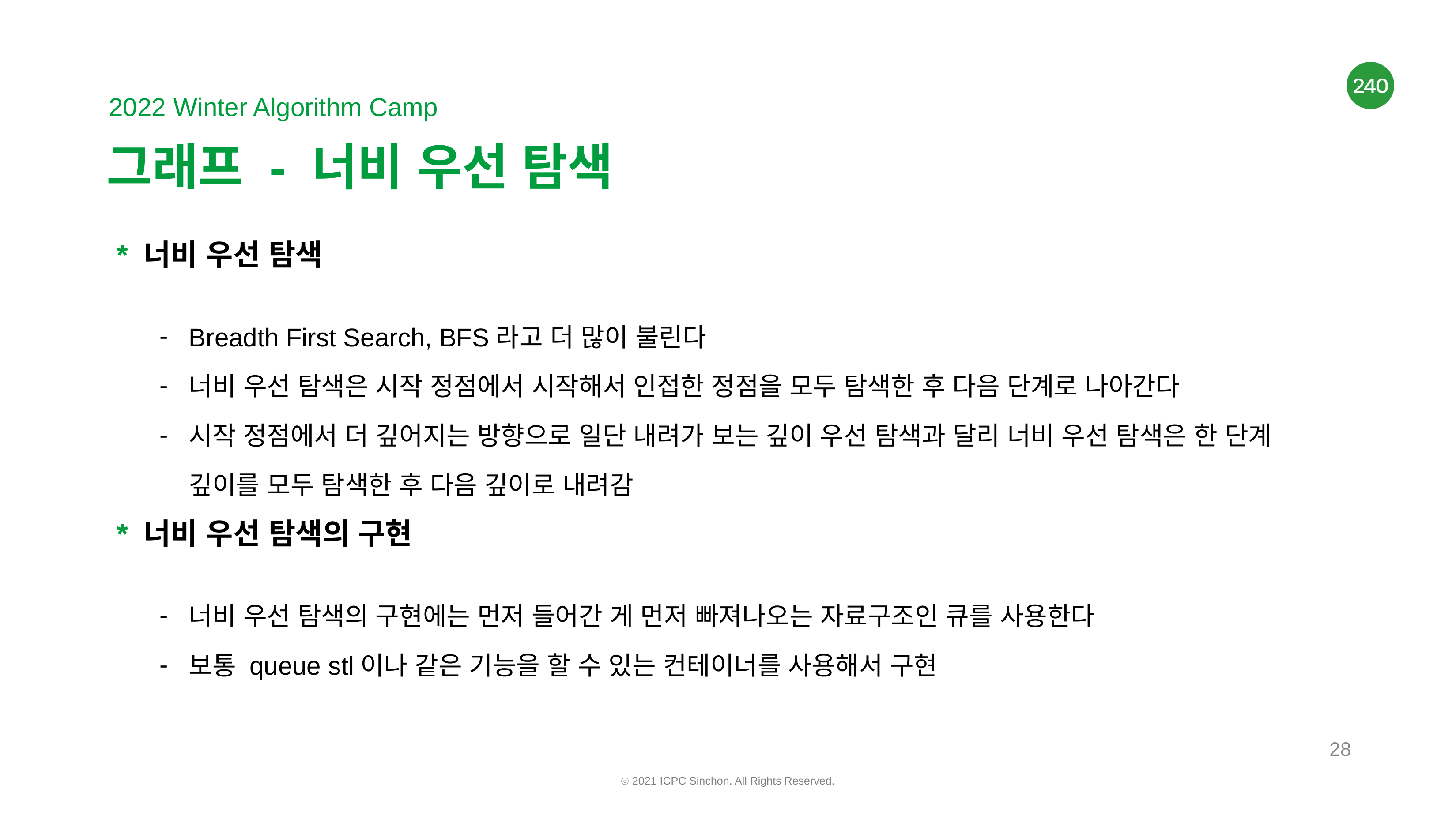

# 그래프 - 너비 우선 탐색
* 너비 우선 탐색
Breadth First Search, BFS라고 더 많이 불린다
너비 우선 탐색은 시작 정점에서 시작해서 인접한 정점을 모두 탐색한 후 다음 단계로 나아간다
시작 정점에서 더 깊어지는 방향으로 일단 내려가 보는 깊이 우선 탐색과 달리 너비 우선 탐색은 한 단계 깊이를 모두 탐색한 후 다음 깊이로 내려감
* 너비 우선 탐색의 구현
너비 우선 탐색의 구현에는 먼저 들어간 게 먼저 빠져나오는 자료구조인 큐를 사용한다
보통 queue stl이나 같은 기능을 할 수 있는 컨테이너를 사용해서 구현
28
ⓒ 2021 ICPC Sinchon. All Rights Reserved.